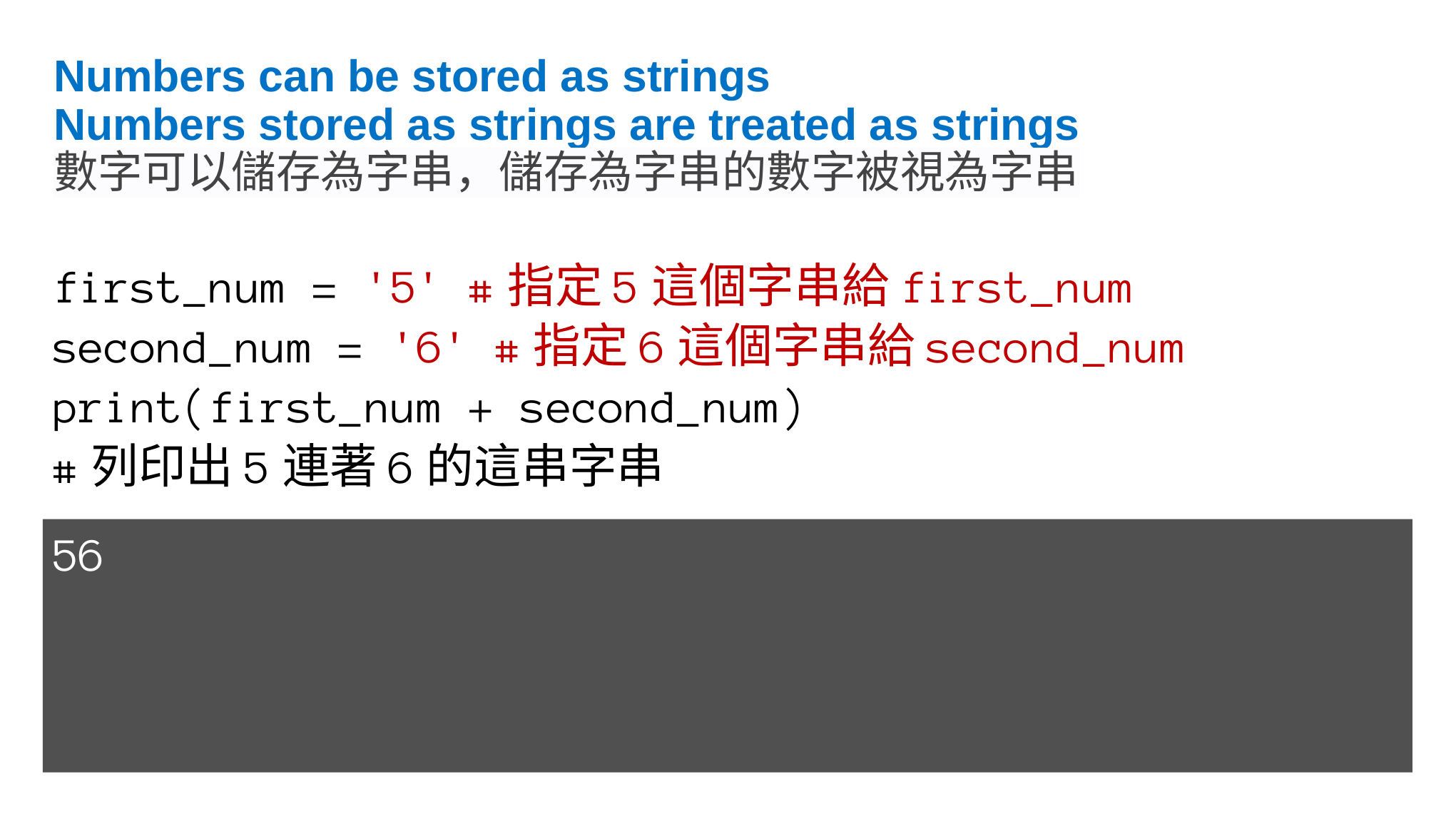

# Numbers can be stored as strings Numbers stored as strings are treated as strings
數字可以儲存為字串，儲存為字串的數字被視為字串
first_num = '5' #指定5這個字串給first_num
second_num = '6' #指定6這個字串給second_num
print(first_num + second_num)
#列印出5連著6的這串字串

56